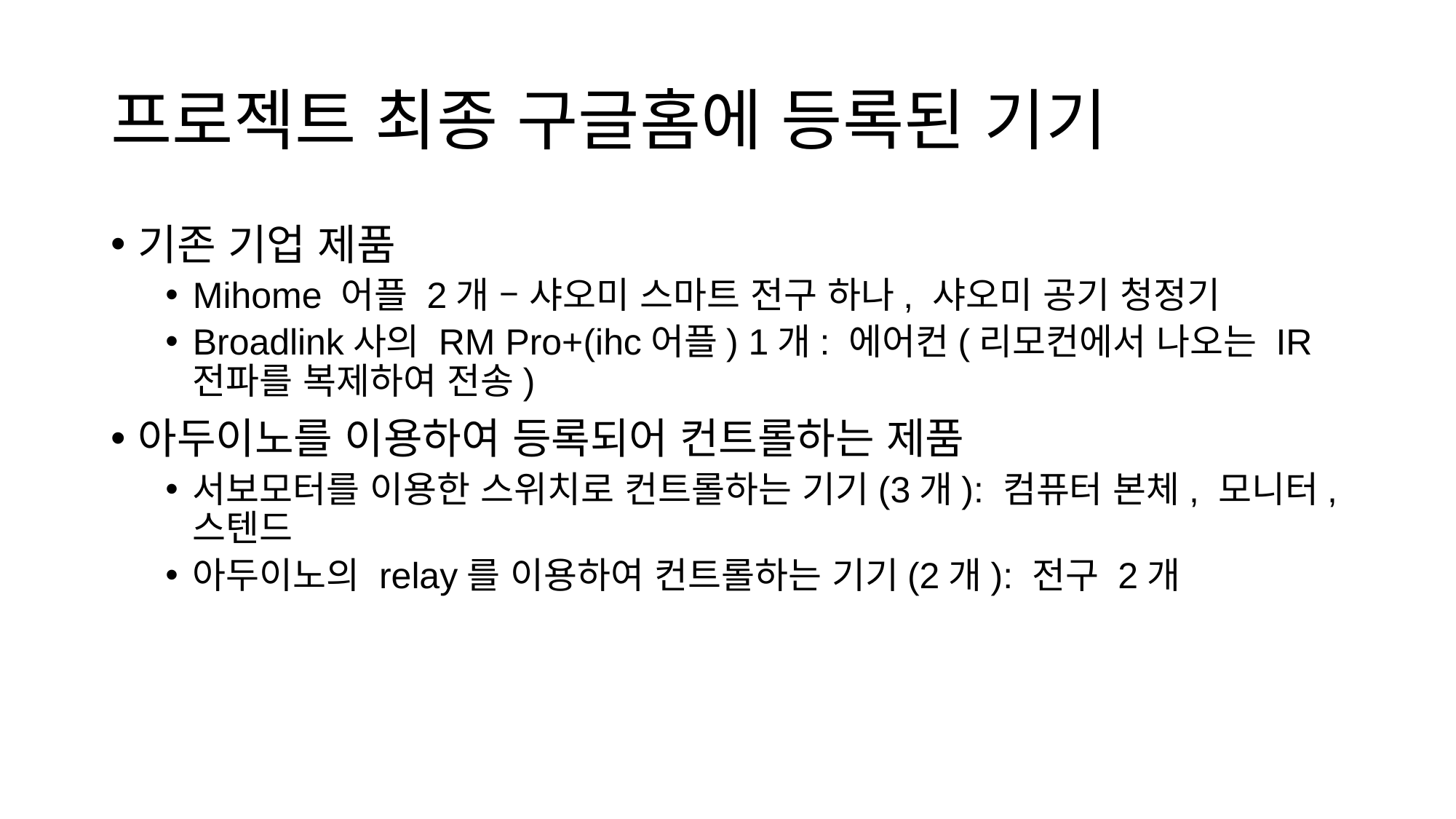

# 프로젝트 최종 구글홈에 등록된 기기
기존 기업 제품
Mihome 어플 2개 – 샤오미 스마트 전구 하나, 샤오미 공기 청정기
Broadlink사의 RM Pro+(ihc어플) 1개: 에어컨(리모컨에서 나오는 IR전파를 복제하여 전송)
아두이노를 이용하여 등록되어 컨트롤하는 제품
서보모터를 이용한 스위치로 컨트롤하는 기기(3개): 컴퓨터 본체, 모니터, 스텐드
아두이노의 relay를 이용하여 컨트롤하는 기기(2개): 전구 2개